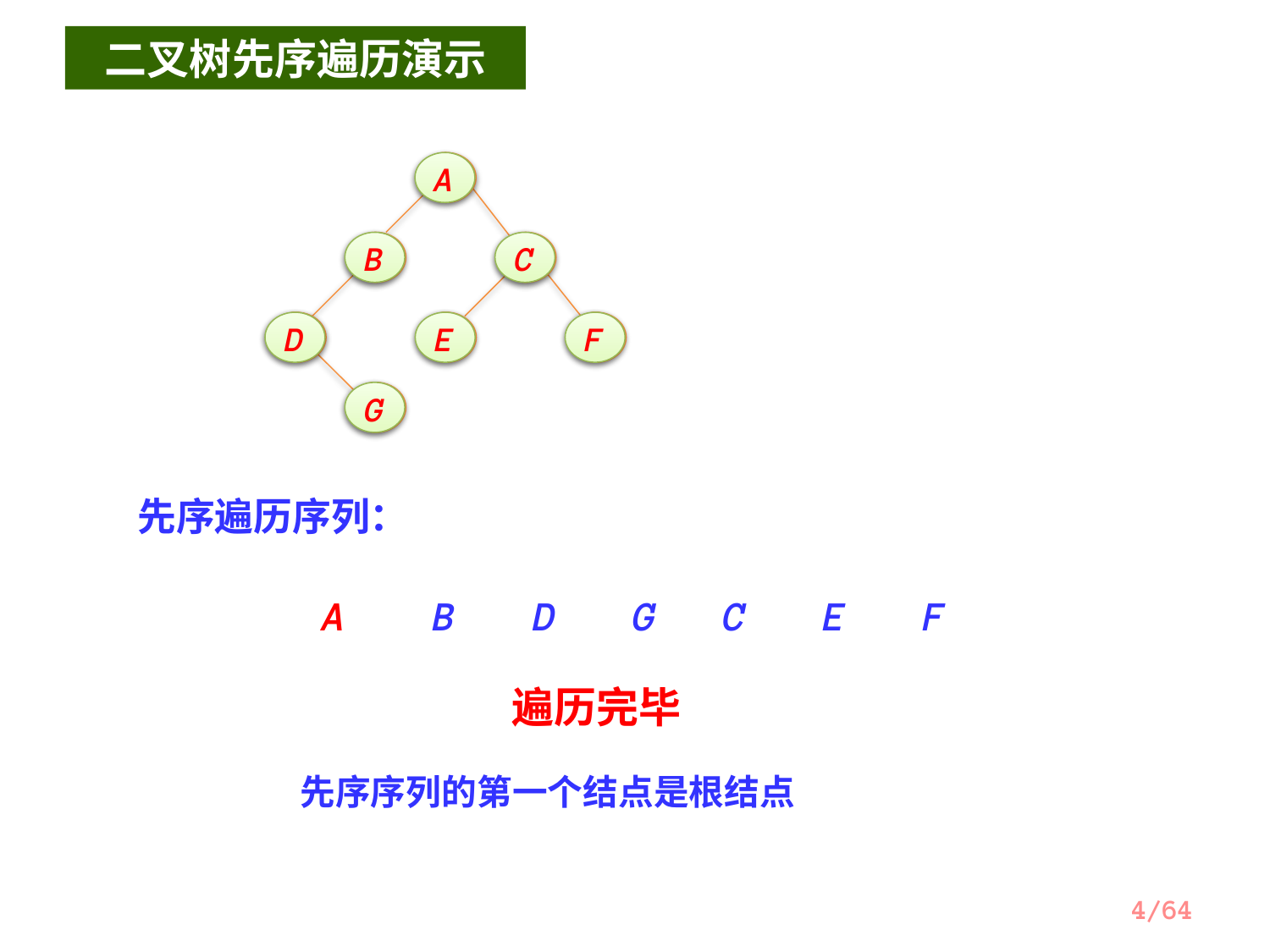

二叉树先序遍历演示
A
A
A

B
B
B
C
C
C

D
D
D
E
E
E
F
F
F

G
G
G
先序遍历序列：
遍历完毕
先序序列的第一个结点是根结点
4/64